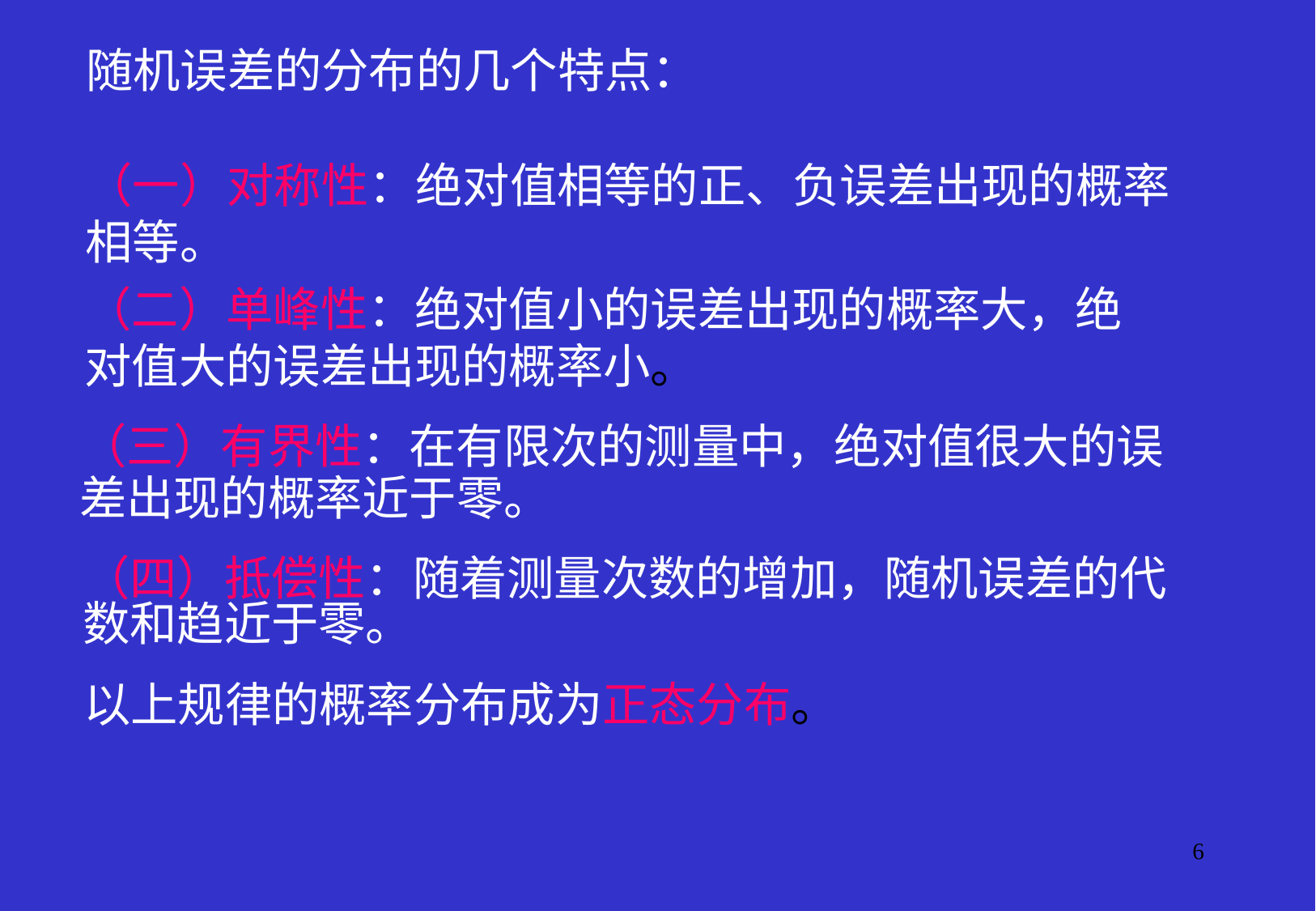

随机误差的分布的几个特点：
（一）对称性：绝对值相等的正、负误差出现的概率相等。
（二）单峰性：绝对值小的误差出现的概率大，绝对值大的误差出现的概率小。
（三）有界性：在有限次的测量中，绝对值很大的误差出现的概率近于零。
（四）抵偿性：随着测量次数的增加，随机误差的代数和趋近于零。
以上规律的概率分布成为正态分布。
6